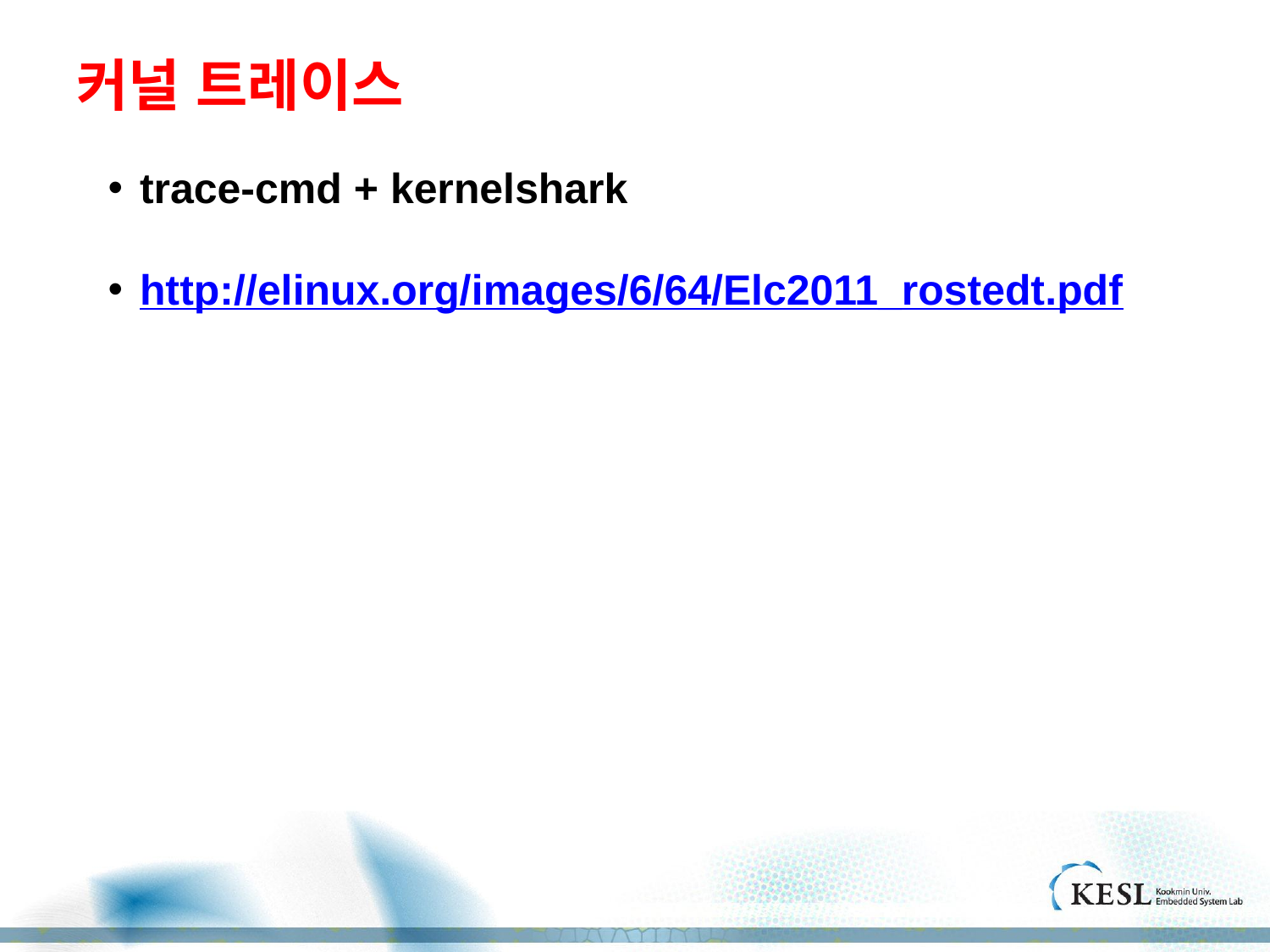

# 커널 트레이스
trace-cmd + kernelshark

http://elinux.org/images/6/64/Elc2011_rostedt.pdf